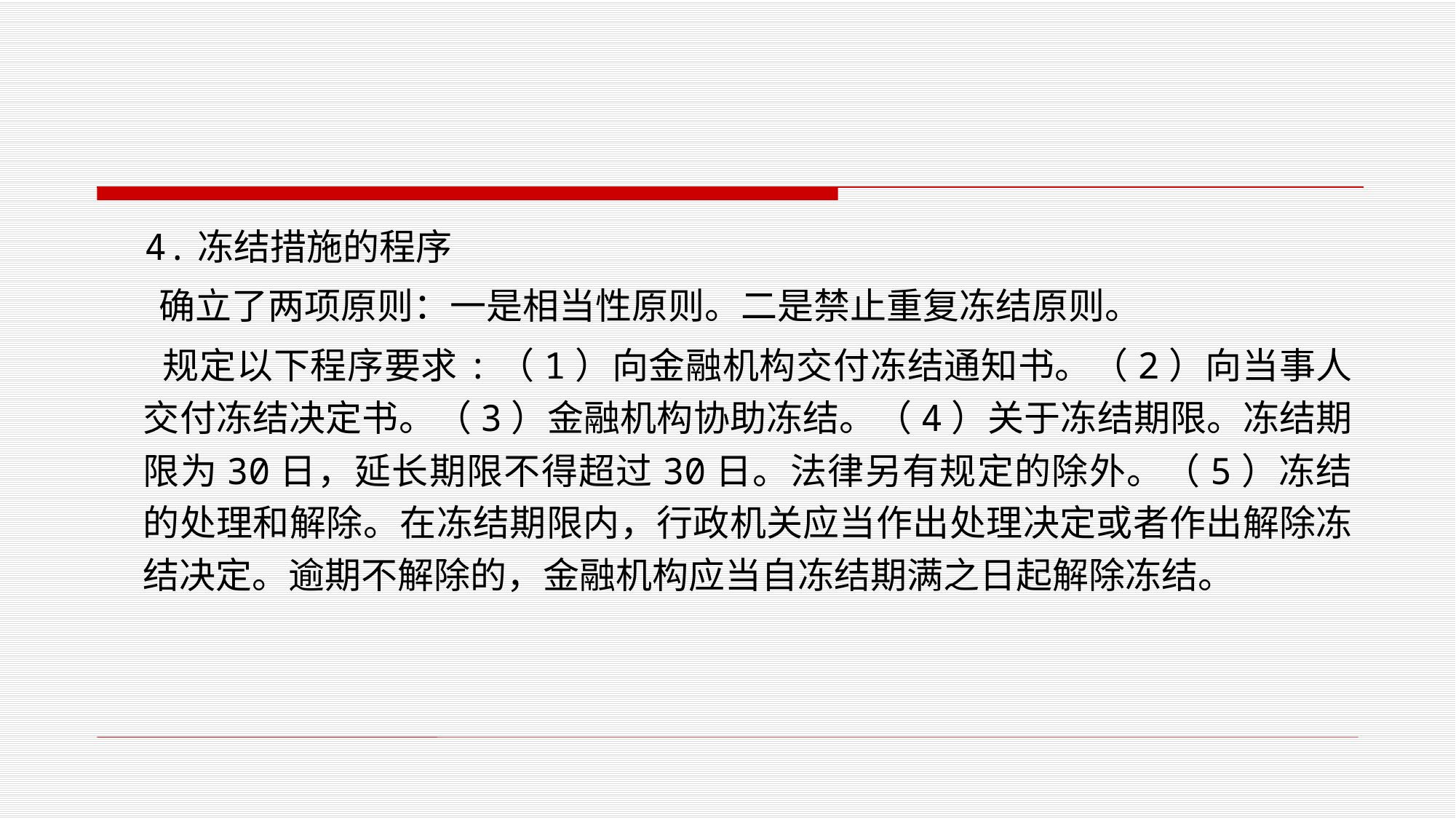

#
  4.冻结措施的程序
      确立了两项原则：一是相当性原则。二是禁止重复冻结原则。
      规定以下程序要求:（1）向金融机构交付冻结通知书。（2）向当事人交付冻结决定书。（3）金融机构协助冻结。（4）关于冻结期限。冻结期限为30日，延长期限不得超过30日。法律另有规定的除外。（5）冻结的处理和解除。在冻结期限内，行政机关应当作出处理决定或者作出解除冻结决定。逾期不解除的，金融机构应当自冻结期满之日起解除冻结。